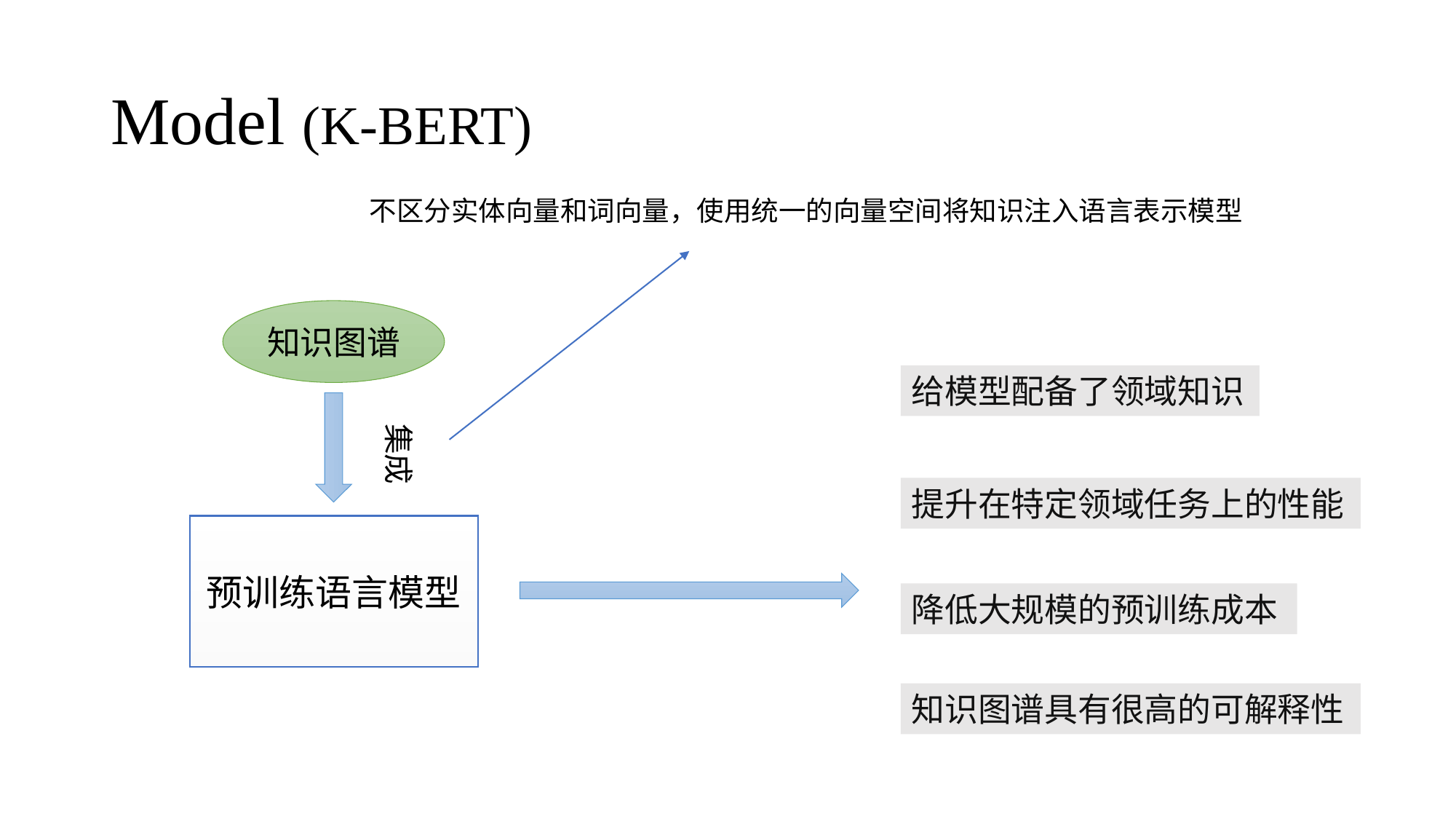

# Model (K-BERT)
不区分实体向量和词向量，使用统一的向量空间将知识注入语言表示模型

知识图谱
给模型配备了领域知识
集成

提升在特定领域任务上的性能
预训练语言模型

降低大规模的预训练成本
知识图谱具有很高的可解释性